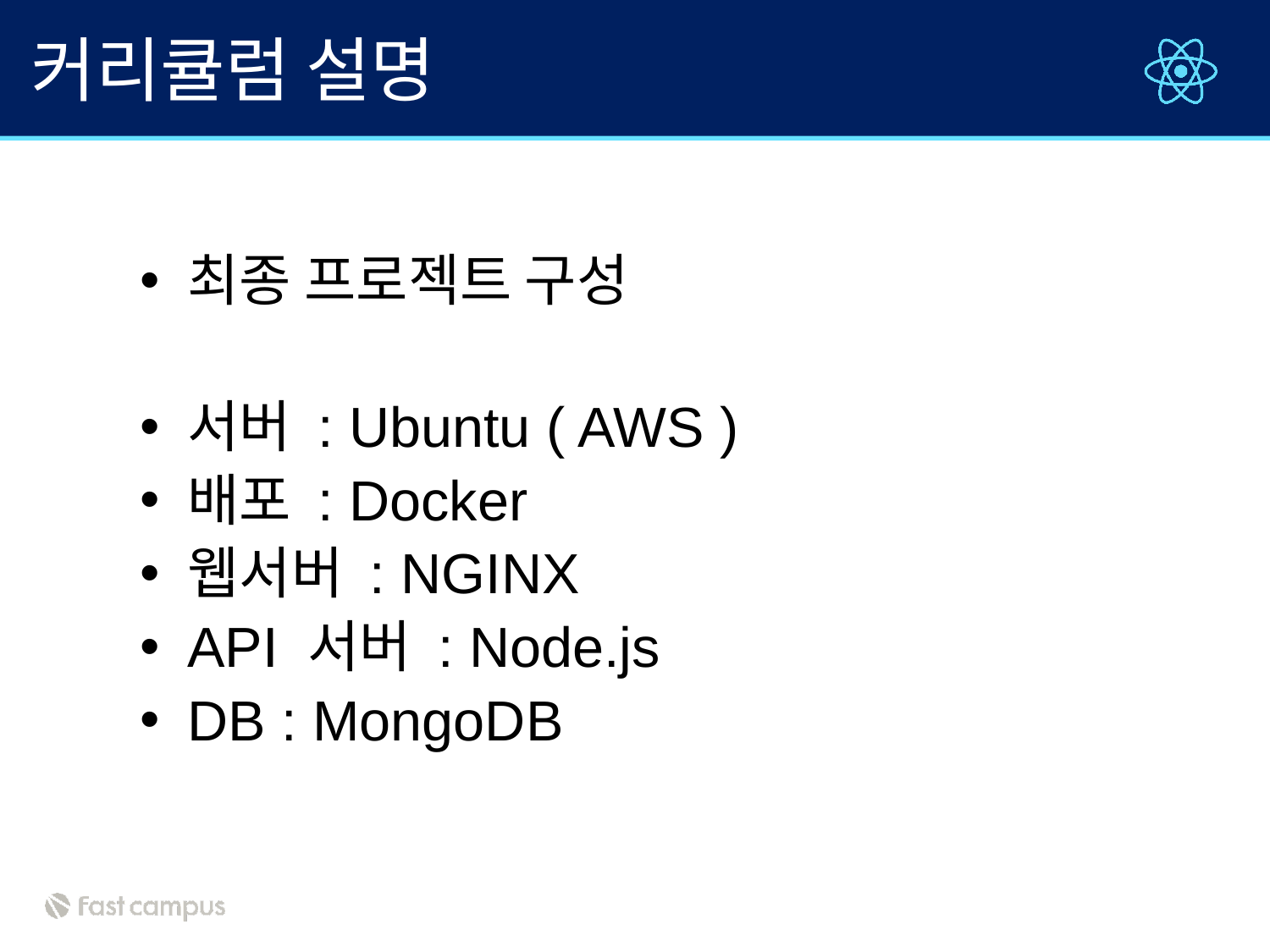

# 커리큘럼 설명
최종 프로젝트 구성

서버 : Ubuntu ( AWS )
배포 : Docker
웹서버 : NGINX
API 서버 : Node.js
DB : MongoDB